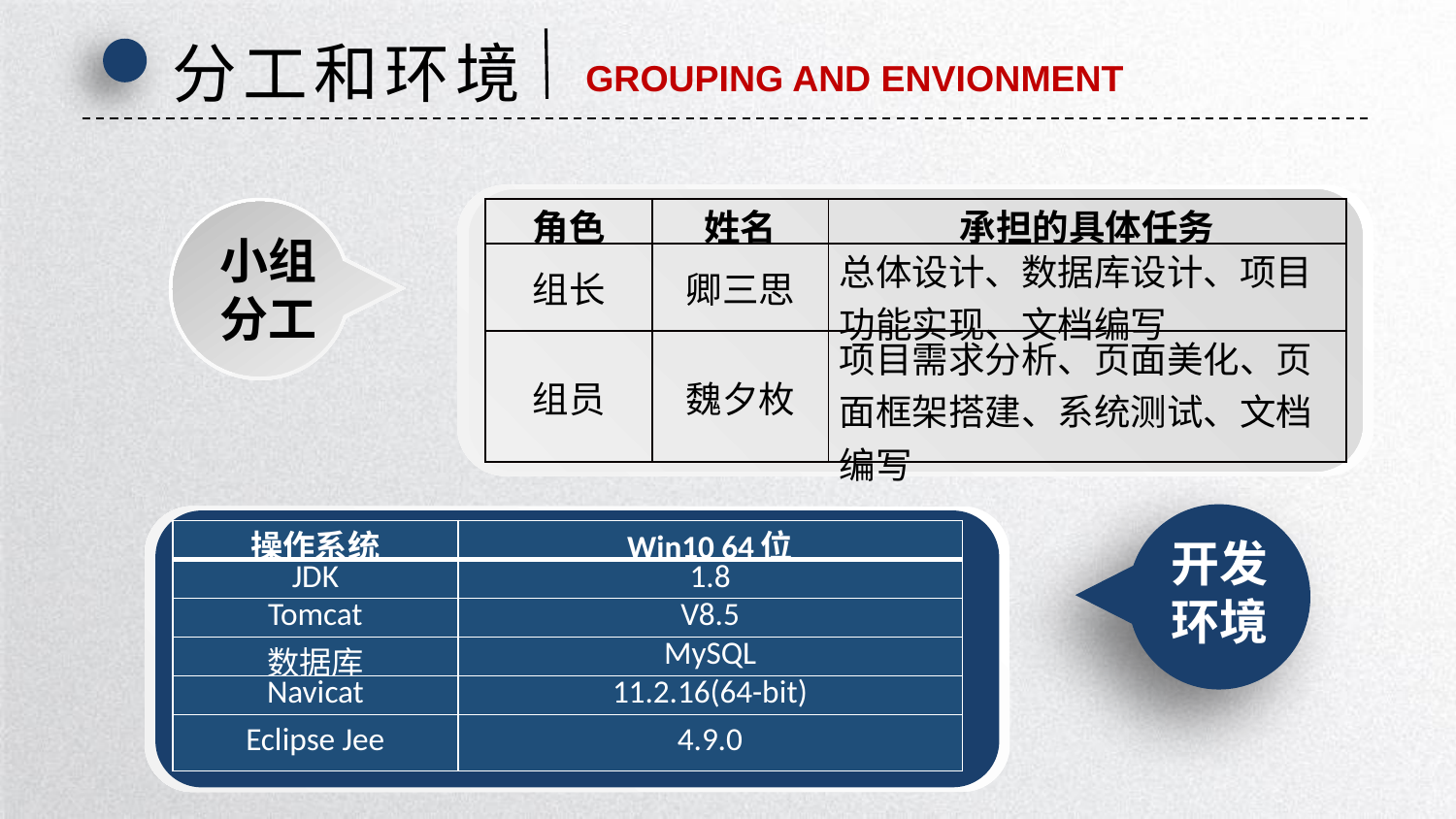

分工和环境

GROUPING AND ENVIONMENT

| 角色 | 姓名 | 承担的具体任务 |
| --- | --- | --- |
| 组长 | 卿三思 | 总体设计、数据库设计、项目功能实现、文档编写 |
| 组员 | 魏夕枚 | 项目需求分析、页面美化、页面框架搭建、系统测试、文档编写 |
小组分工

| 操作系统 | Win10 64位 |
| --- | --- |
| JDK | 1.8 |
| Tomcat | V8.5 |
| 数据库 | MySQL |
| Navicat | 11.2.16(64-bit) |
| Eclipse Jee | 4.9.0 |
开发环境